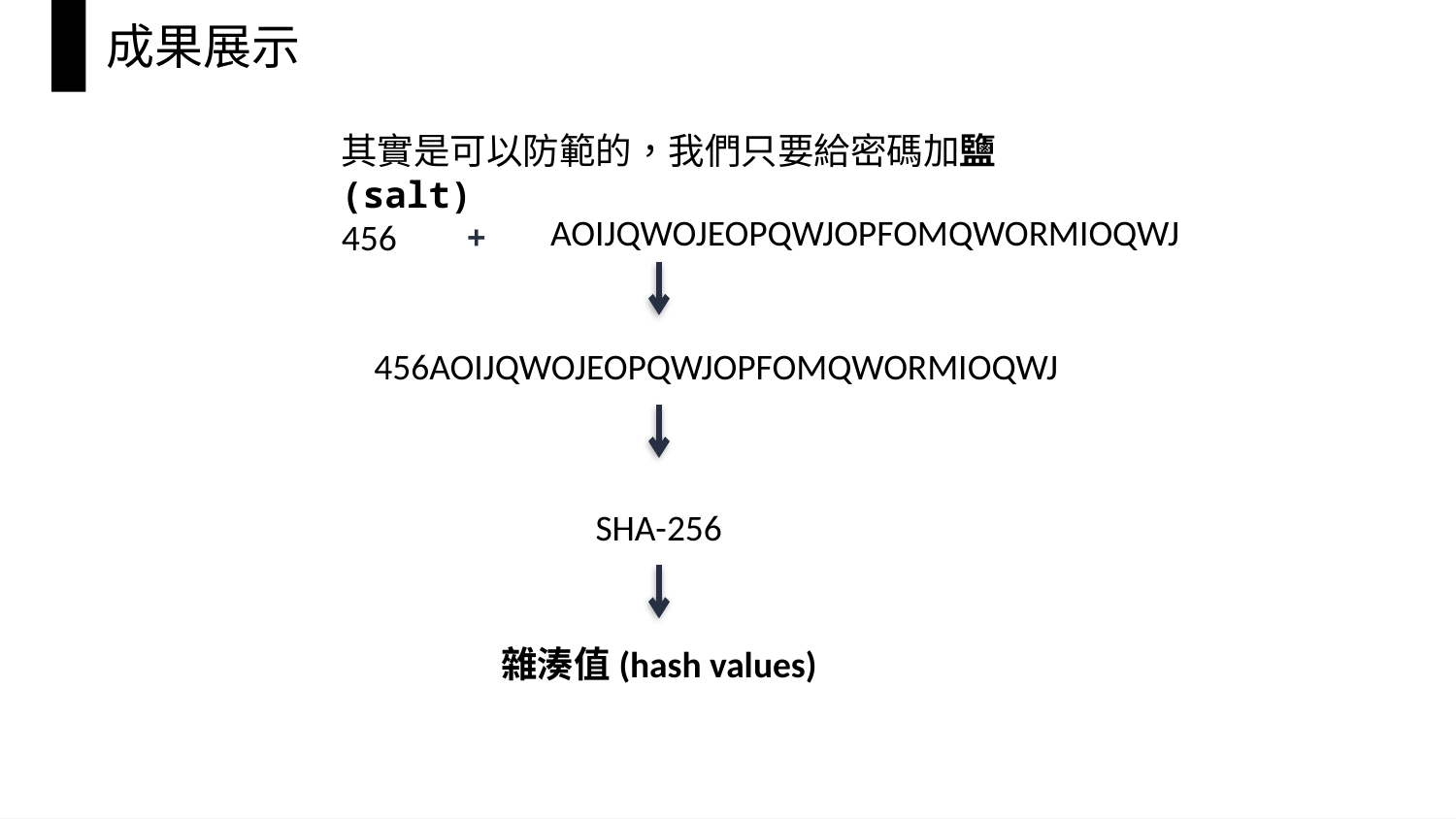

成果展示
其實是可以防範的，我們只要給密碼加鹽(salt)
AOIJQWOJEOPQWJOPFOMQWORMIOQWJ
456
+
456AOIJQWOJEOPQWJOPFOMQWORMIOQWJ

SHA-256
雜湊值(hash values)